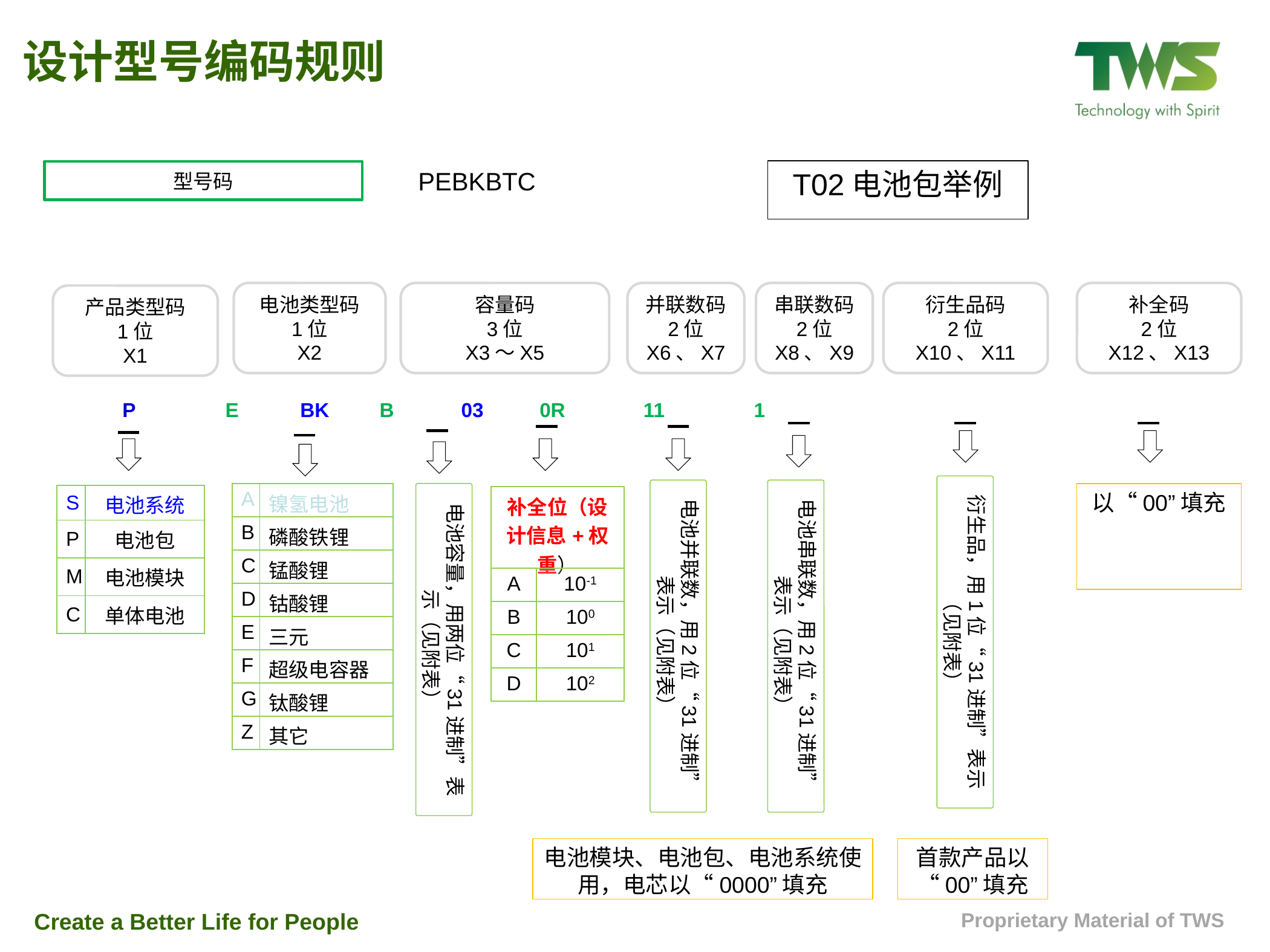

设计型号编码规则
PEBKBTC
T02电池包举例
型号码
补全码
2位
X12、X13
衍生品码
2位
X10、X11
串联数码
2位
X8、X9
容量码
3位
X3～X5
并联数码
2位
X6、X7
电池类型码
1位
X2
产品类型码
1位
X1
P                E           BK         B            03          0R              11                1

衍生品，用1位“31进制”表示（见附表）
电池并联数，用2位“31进制”表示（见附表）
电池串联数，用2位“31进制”表示（见附表）
| A | 镍氢电池 |
| --- | --- |
| B | 磷酸铁锂 |
| C | 锰酸锂 |
| D | 钴酸锂 |
| E | 三元 |
| F | 超级电容器 |
| G | 钛酸锂 |
| Z | 其它 |
电池容量，用两位“31进制”表示（见附表）
以“00”填充
| S | 电池系统 |
| --- | --- |
| P | 电池包 |
| M | 电池模块 |
| C | 单体电池 |
| 补全位（设计信息+权重） |  |
| --- | --- |
| A | 10-1 |
| B | 100 |
| C | 101 |
| D | 102 |
首款产品以“00”填充
电池模块、电池包、电池系统使用，电芯以“0000”填充